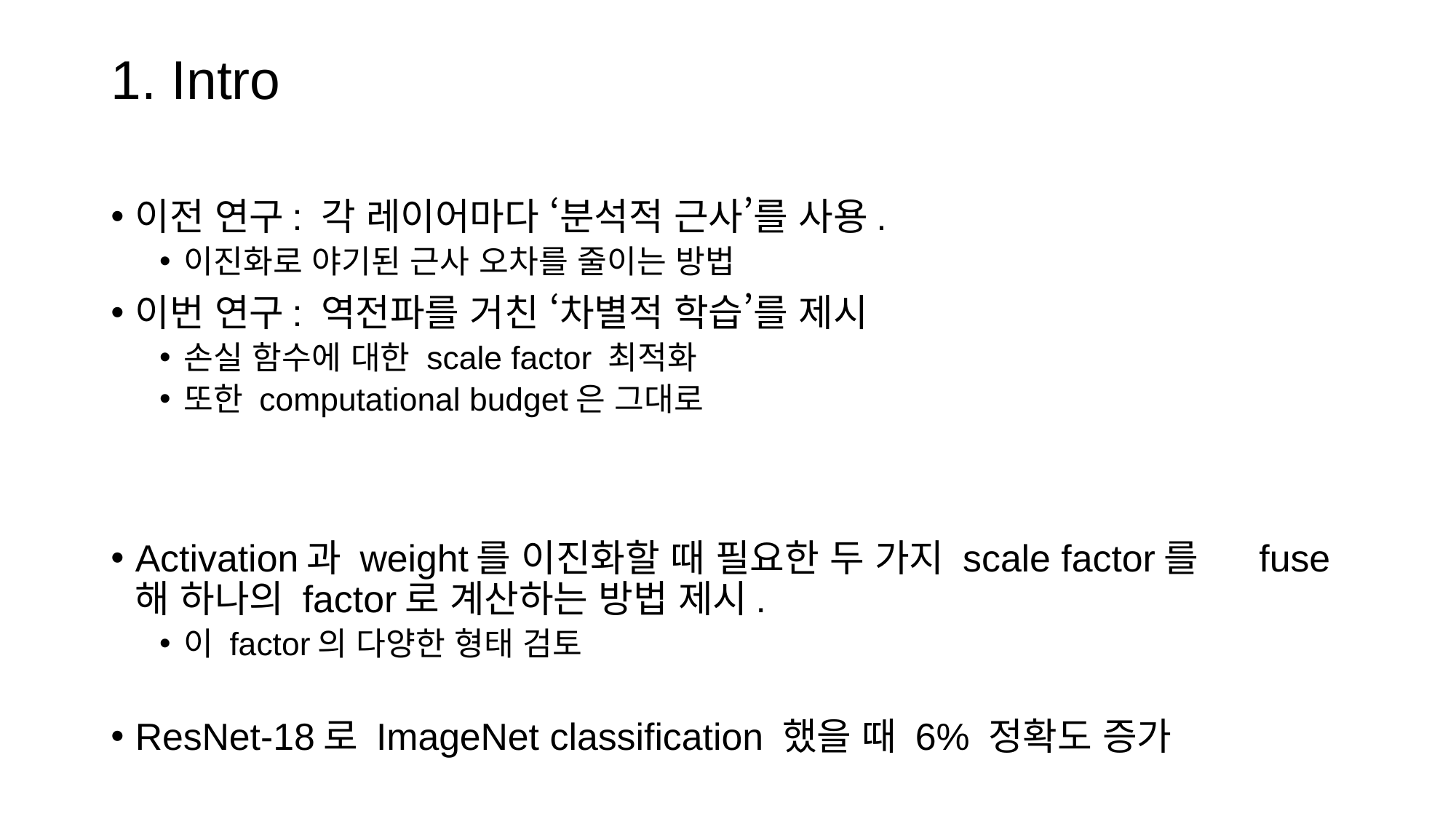

# 1. Intro
이전 연구: 각 레이어마다 ‘분석적 근사’를 사용.
이진화로 야기된 근사 오차를 줄이는 방법
이번 연구: 역전파를 거친 ‘차별적 학습’를 제시
손실 함수에 대한 scale factor 최적화
또한 computational budget은 그대로

Activation과 weight를 이진화할 때 필요한 두 가지 scale factor를     fuse해 하나의 factor로 계산하는 방법 제시.
이 factor의 다양한 형태 검토

ResNet-18로 ImageNet classification 했을 때 6% 정확도 증가